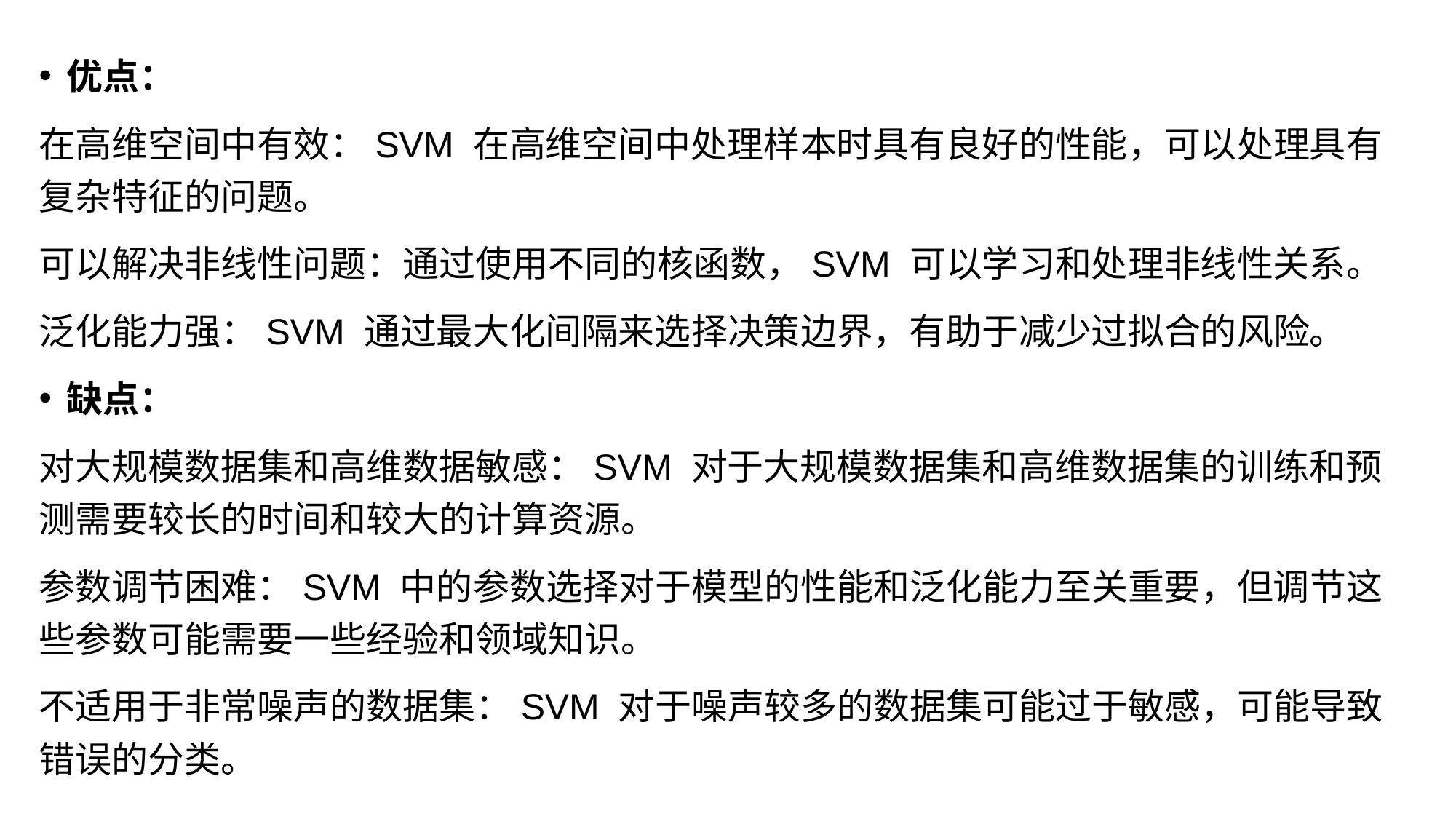

优点：
在高维空间中有效：SVM 在高维空间中处理样本时具有良好的性能，可以处理具有复杂特征的问题。
可以解决非线性问题：通过使用不同的核函数，SVM 可以学习和处理非线性关系。
泛化能力强：SVM 通过最大化间隔来选择决策边界，有助于减少过拟合的风险。
缺点：
对大规模数据集和高维数据敏感：SVM 对于大规模数据集和高维数据集的训练和预测需要较长的时间和较大的计算资源。
参数调节困难：SVM 中的参数选择对于模型的性能和泛化能力至关重要，但调节这些参数可能需要一些经验和领域知识。
不适用于非常噪声的数据集：SVM 对于噪声较多的数据集可能过于敏感，可能导致错误的分类。